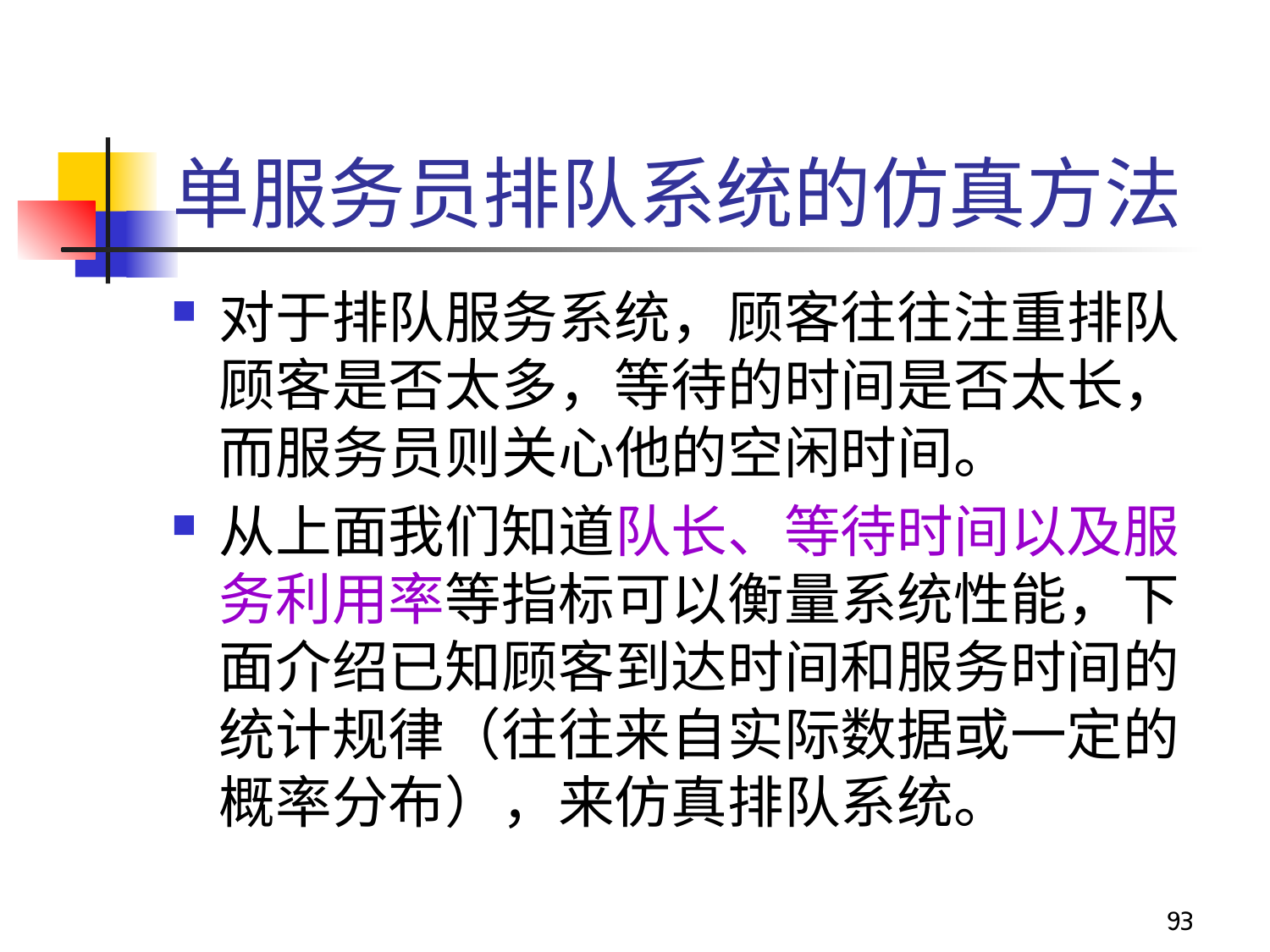

# 单服务员排队系统的仿真方法
对于排队服务系统，顾客往往注重排队顾客是否太多，等待的时间是否太长，而服务员则关心他的空闲时间。
从上面我们知道队长、等待时间以及服务利用率等指标可以衡量系统性能，下面介绍已知顾客到达时间和服务时间的统计规律（往往来自实际数据或一定的概率分布），来仿真排队系统。
93